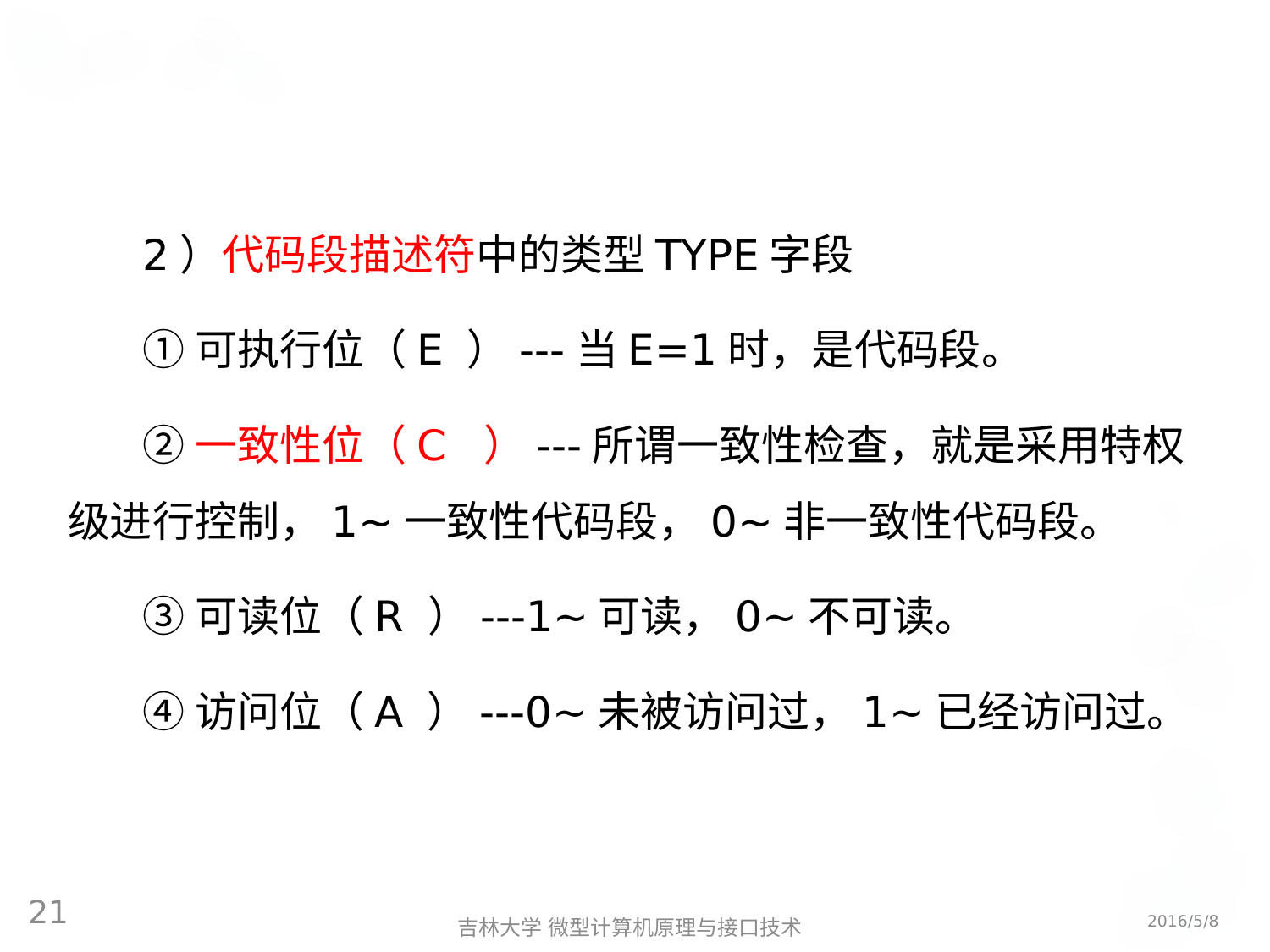

#
2）代码段描述符中的类型TYPE字段
①可执行位（E ）---当E=1时，是代码段。
②一致性位（C  ）---所谓一致性检查，就是采用特权级进行控制，1~一致性代码段，0~非一致性代码段。
③可读位（R ）---1~可读，0~不可读。
④访问位（A ）---0~未被访问过，1~已经访问过。
21
2016/5/8
吉林大学 微型计算机原理与接口技术